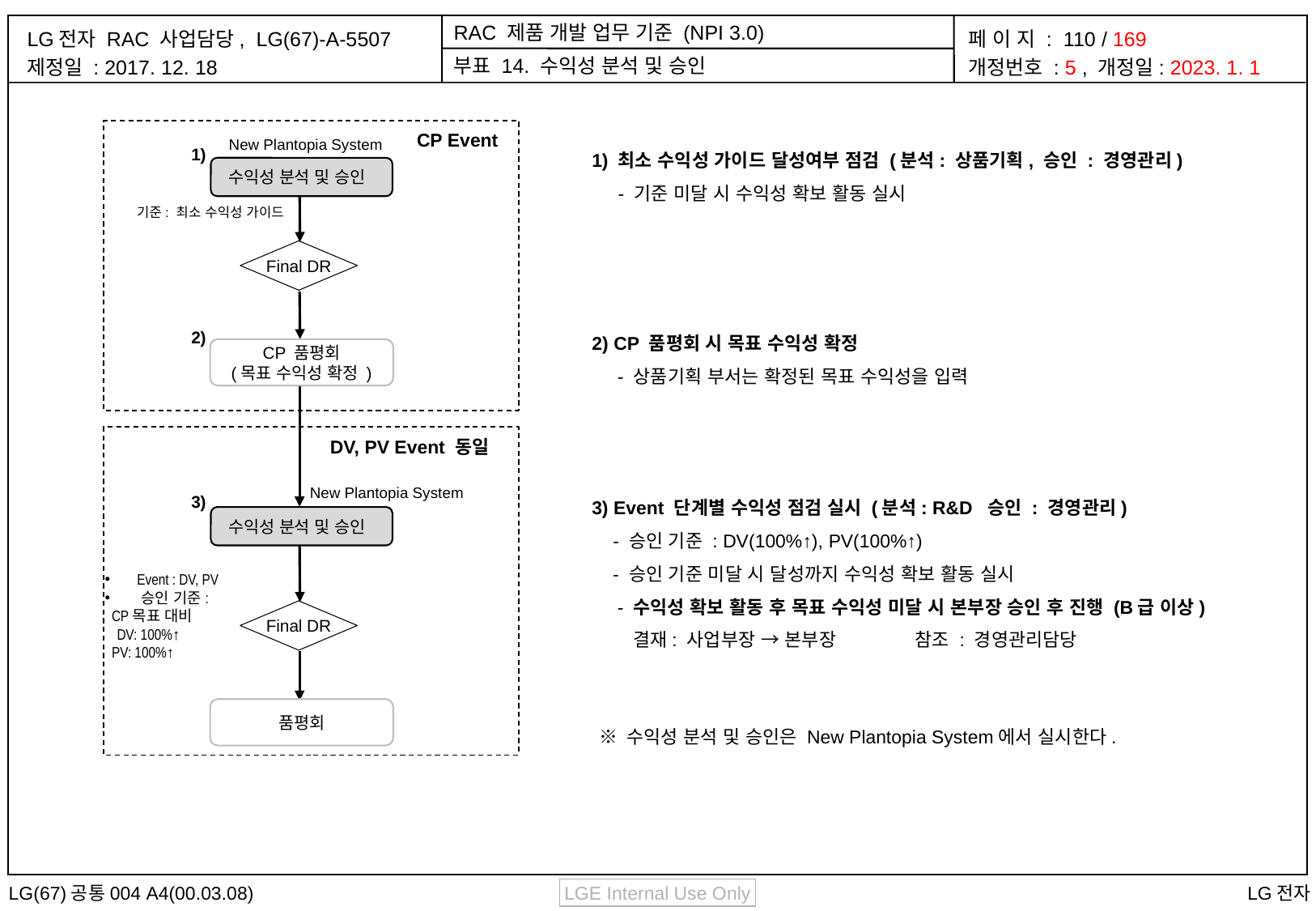

부표 14. 수익성 분석 및 승인

CP Event
New Plantopia System
1)
1) 최소 수익성 가이드 달성여부 점검 (분석: 상품기획, 승인 : 경영관리)
     - 기준 미달 시 수익성 확보 활동 실시
수익성 분석 및 승인
기준: 최소 수익성 가이드
Final DR
2)
2) CP 품평회 시 목표 수익성 확정
    - 상품기획 부서는 확정된 목표 수익성을 입력
CP 품평회
(목표 수익성 확정 )

DV, PV Event 동일
New Plantopia System
3)
3) Event 단계별 수익성 점검 실시 (분석: R&D  승인 : 경영관리)
    - 승인 기준 : DV(100%↑), PV(100%↑)
    - 승인 기준 미달 시 달성까지 수익성 확보 활동 실시
    - 수익성 확보 활동 후 목표 수익성 미달 시 본부장 승인 후 진행 (B급 이상)
       결재: 사업부장 → 본부장               참조 : 경영관리담당
수익성 분석 및 승인
 Event : DV, PV
 승인 기준:
  CP목표 대비
  DV: 100%↑
  PV: 100%↑
Final DR
품평회
 ※ 수익성 분석 및 승인은 New Plantopia System에서 실시한다.